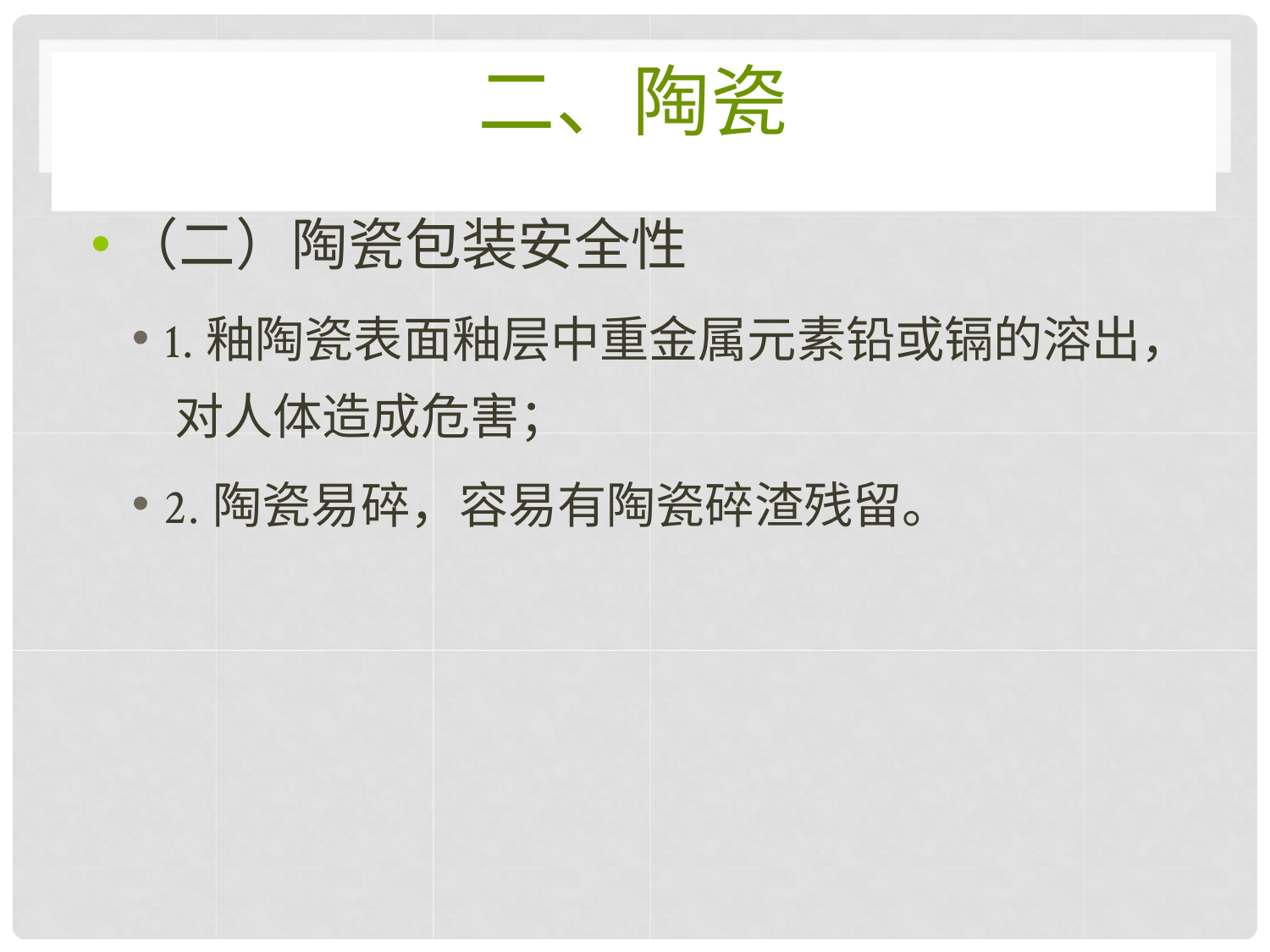

# 二、陶瓷
（二）陶瓷包装安全性
1.釉陶瓷表面釉层中重金属元素铅或镉的溶出， 对人体造成危害；
2.陶瓷易碎，容易有陶瓷碎渣残留。